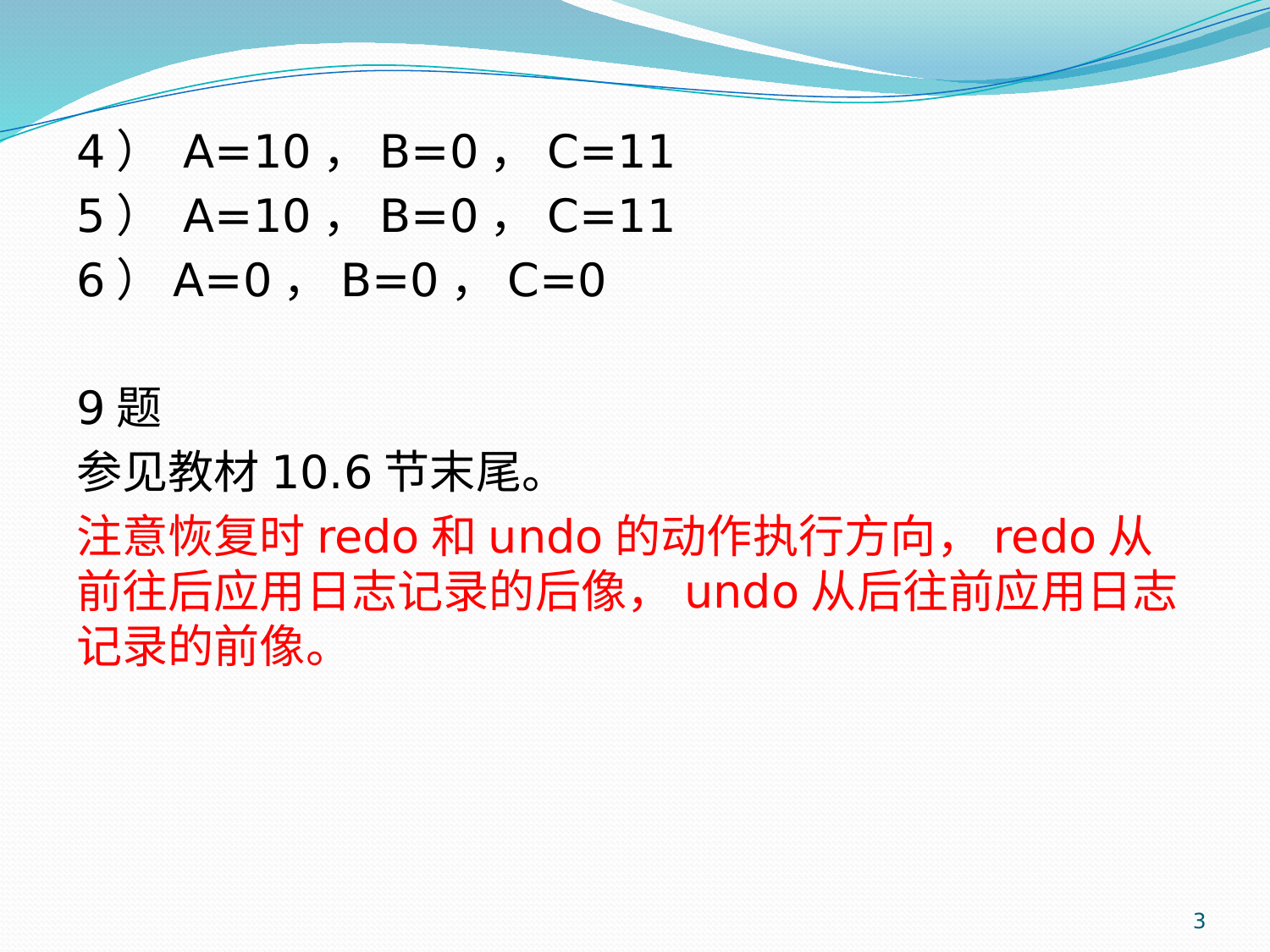

4） A=10，B=0，C=11
5） A=10，B=0，C=11
6）A=0，B=0，C=0

9题
参见教材10.6节末尾。
注意恢复时redo和undo的动作执行方向，redo从前往后应用日志记录的后像，undo从后往前应用日志记录的前像。
3